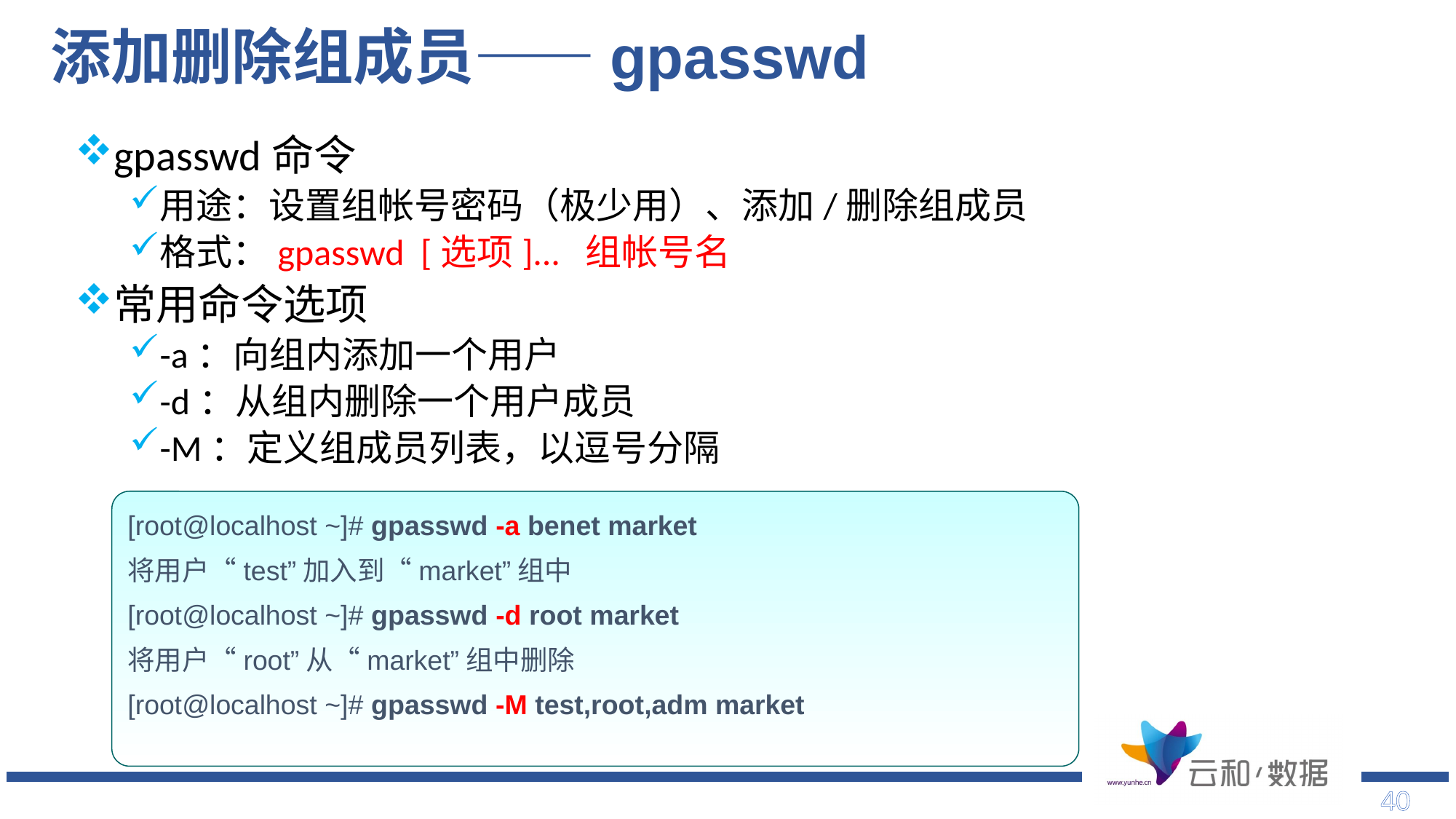

# 添加删除组成员——gpasswd
gpasswd命令
用途：设置组帐号密码（极少用）、添加/删除组成员
格式：gpasswd  [选项]...  组帐号名
常用命令选项
-a：向组内添加一个用户
-d：从组内删除一个用户成员
-M：定义组成员列表，以逗号分隔

[root@localhost ~]# gpasswd -a benet market
将用户“test”加入到“market”组中
[root@localhost ~]# gpasswd -d root market
将用户“root”从“market”组中删除
[root@localhost ~]# gpasswd -M test,root,adm market